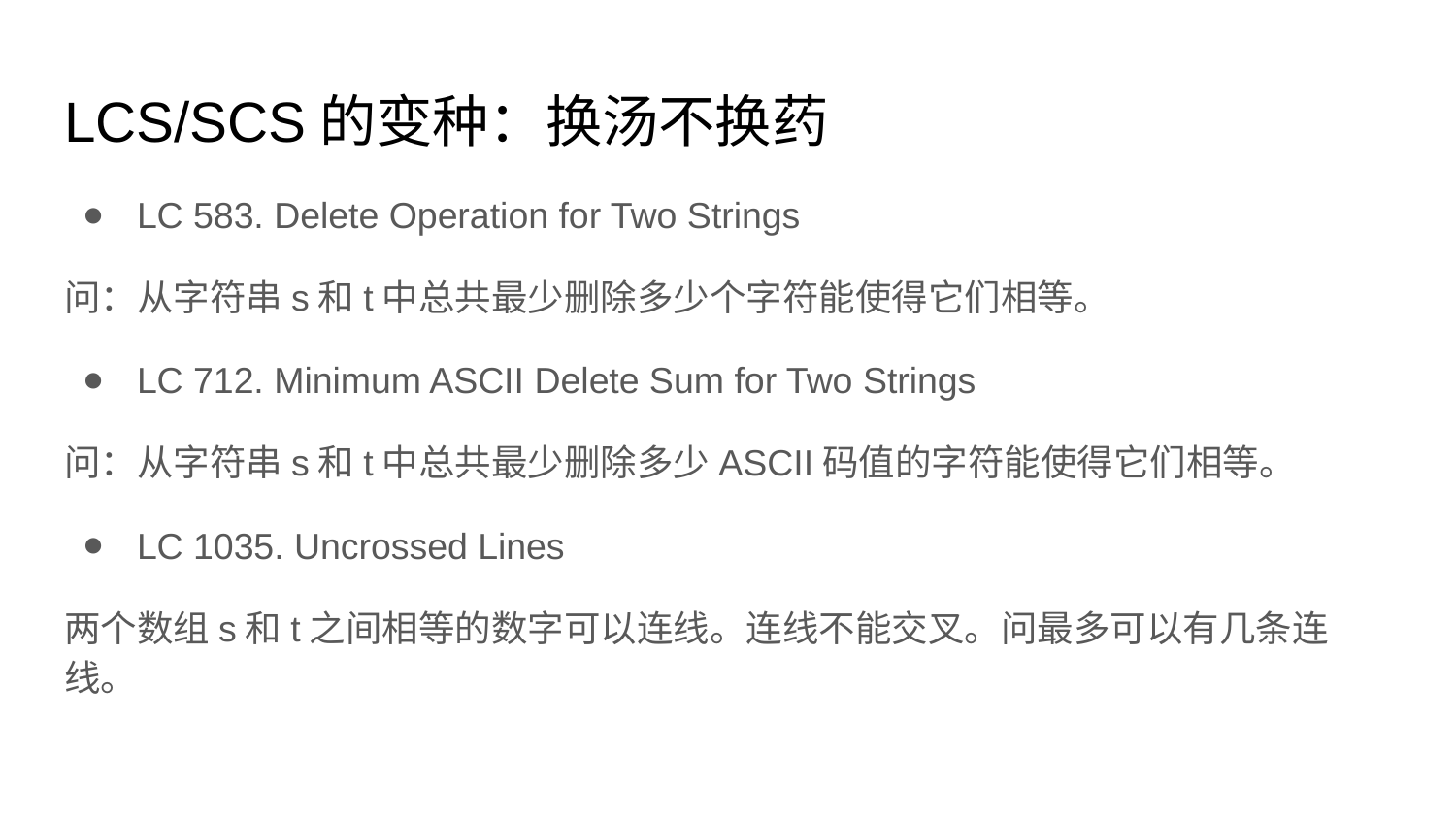

# LCS/SCS的变种：换汤不换药
LC 583. Delete Operation for Two Strings
问：从字符串s和t中总共最少删除多少个字符能使得它们相等。
LC 712. Minimum ASCII Delete Sum for Two Strings
问：从字符串s和t中总共最少删除多少ASCII码值的字符能使得它们相等。
LC 1035. Uncrossed Lines
两个数组s和t之间相等的数字可以连线。连线不能交叉。问最多可以有几条连线。